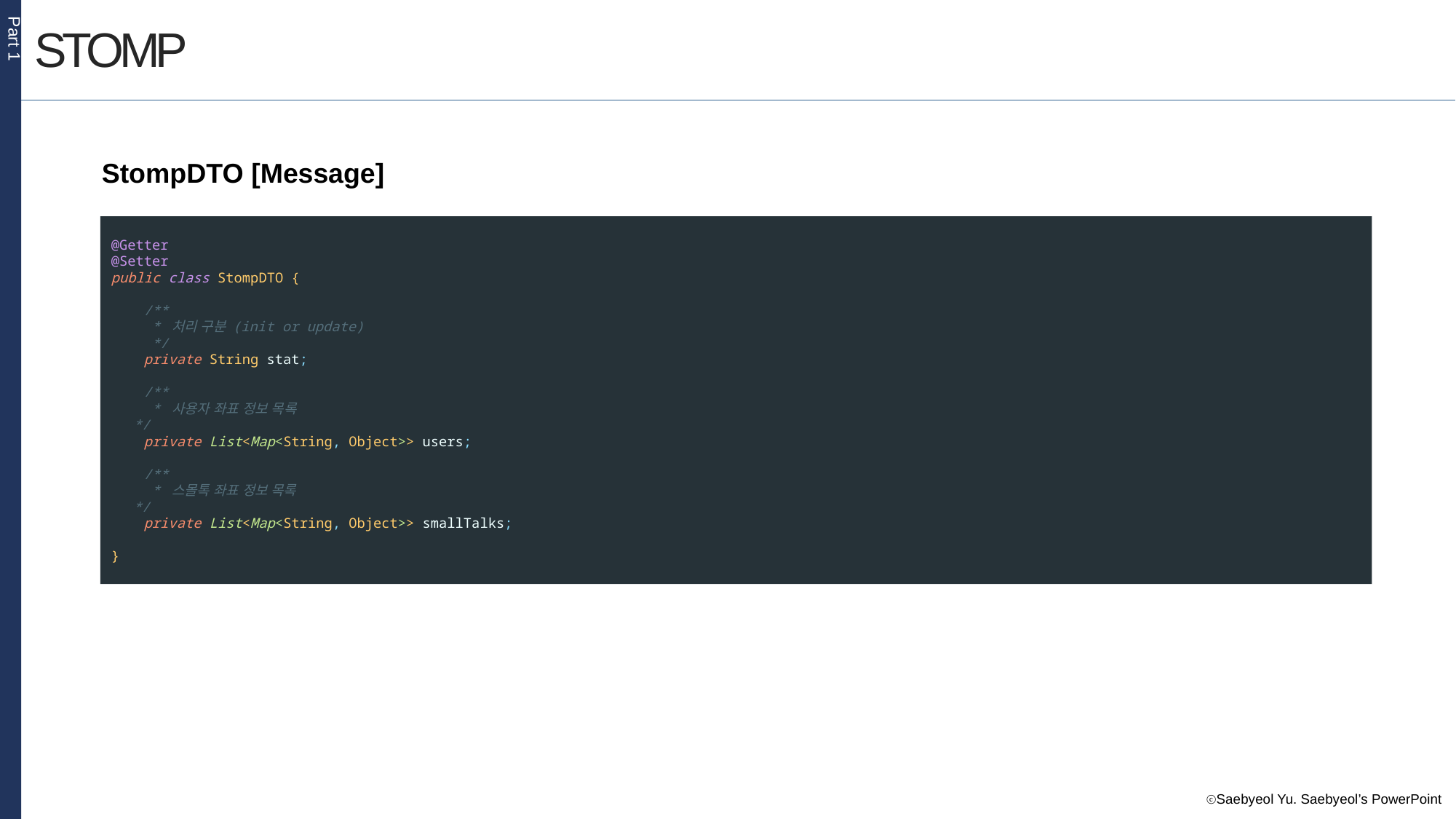

Part 1
STOMP
StompDTO [Message]
@Getter
@Setter
public class StompDTO {
    /**
     * 처리 구분 (init or update)
     */
    private String stat;
    /**
     * 사용자 좌표 정보 목록
     */
    private List<Map<String, Object>> users;
    /**
     * 스몰톡 좌표 정보 목록
     */
    private List<Map<String, Object>> smallTalks;
}